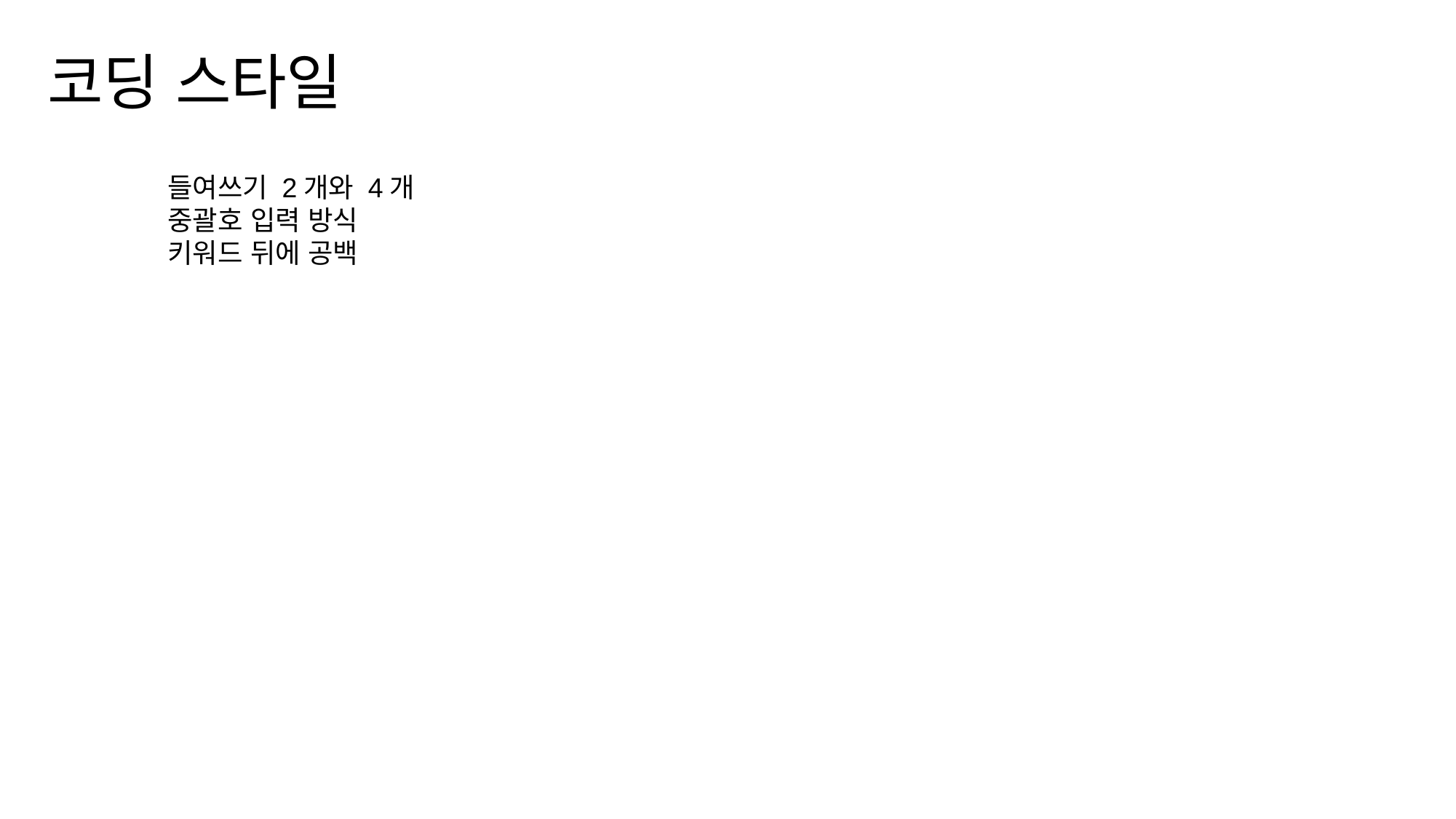

코딩 스타일
들여쓰기 2개와 4개
중괄호 입력 방식
키워드 뒤에 공백